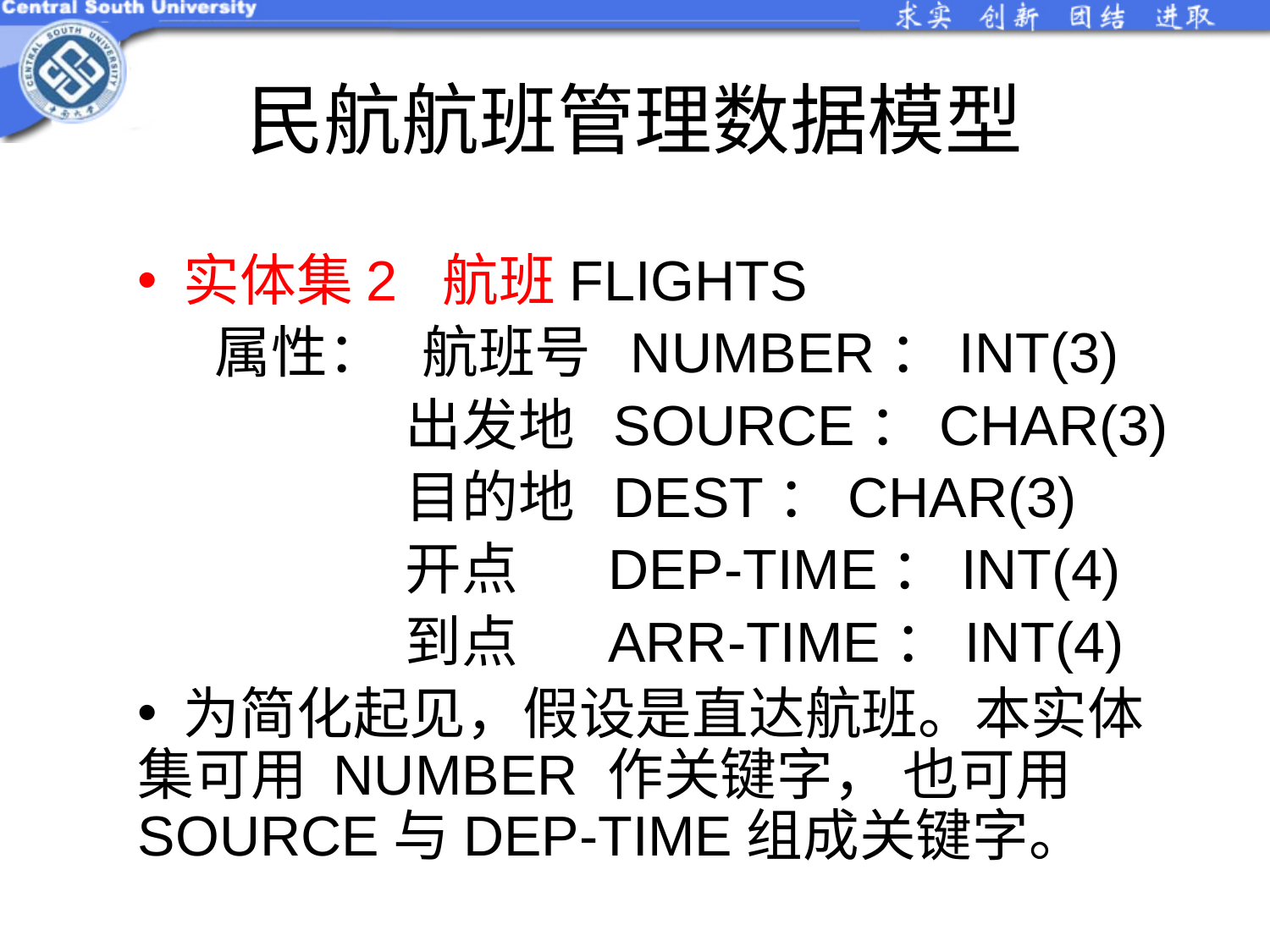

# 民航航班管理数据模型
 实体集2  航班FLIGHTS
     属性：   航班号  NUMBER：INT(3)
                    出发地  SOURCE：CHAR(3)
                    目的地  DEST：CHAR(3)
                    开点      DEP-TIME：INT(4)
                    到点      ARR-TIME：INT(4)
 为简化起见，假设是直达航班。本实体集可用 NUMBER 作关键字， 也可用SOURCE与DEP-TIME组成关键字。